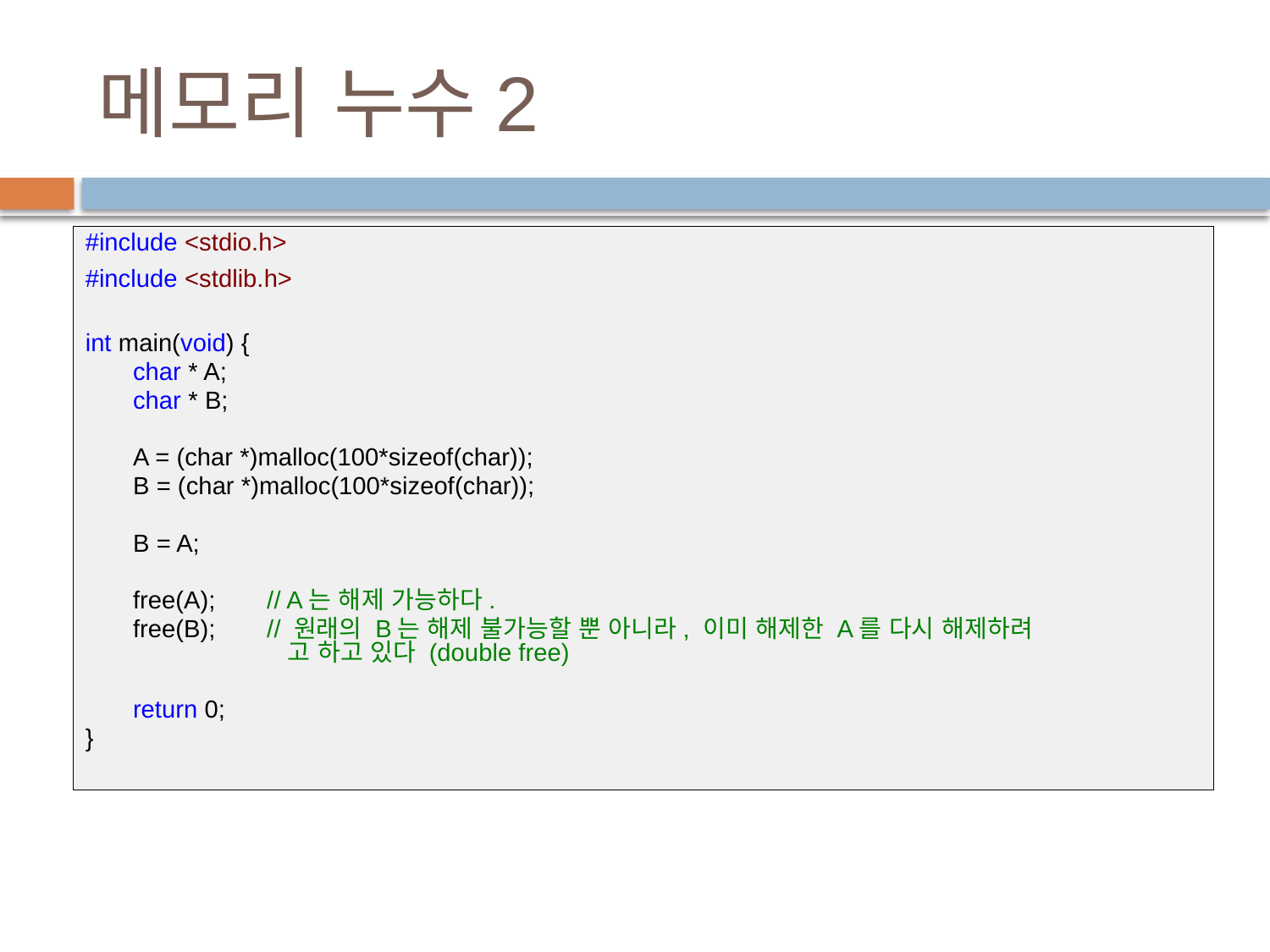

# 메모리 누수2
#include <stdio.h>
#include <stdlib.h>

int main(void) {
	char * A;
	char * B;

	A = (char *)malloc(100*sizeof(char));
	B = (char *)malloc(100*sizeof(char));

	B = A;

	free(A);	 // A는 해제 가능하다.
	free(B);	 // 원래의 B는 해제 불가능할 뿐 아니라, 이미 해제한 A를 다시 해제하려 		    고 하고 있다 (double free)

	return 0;
}